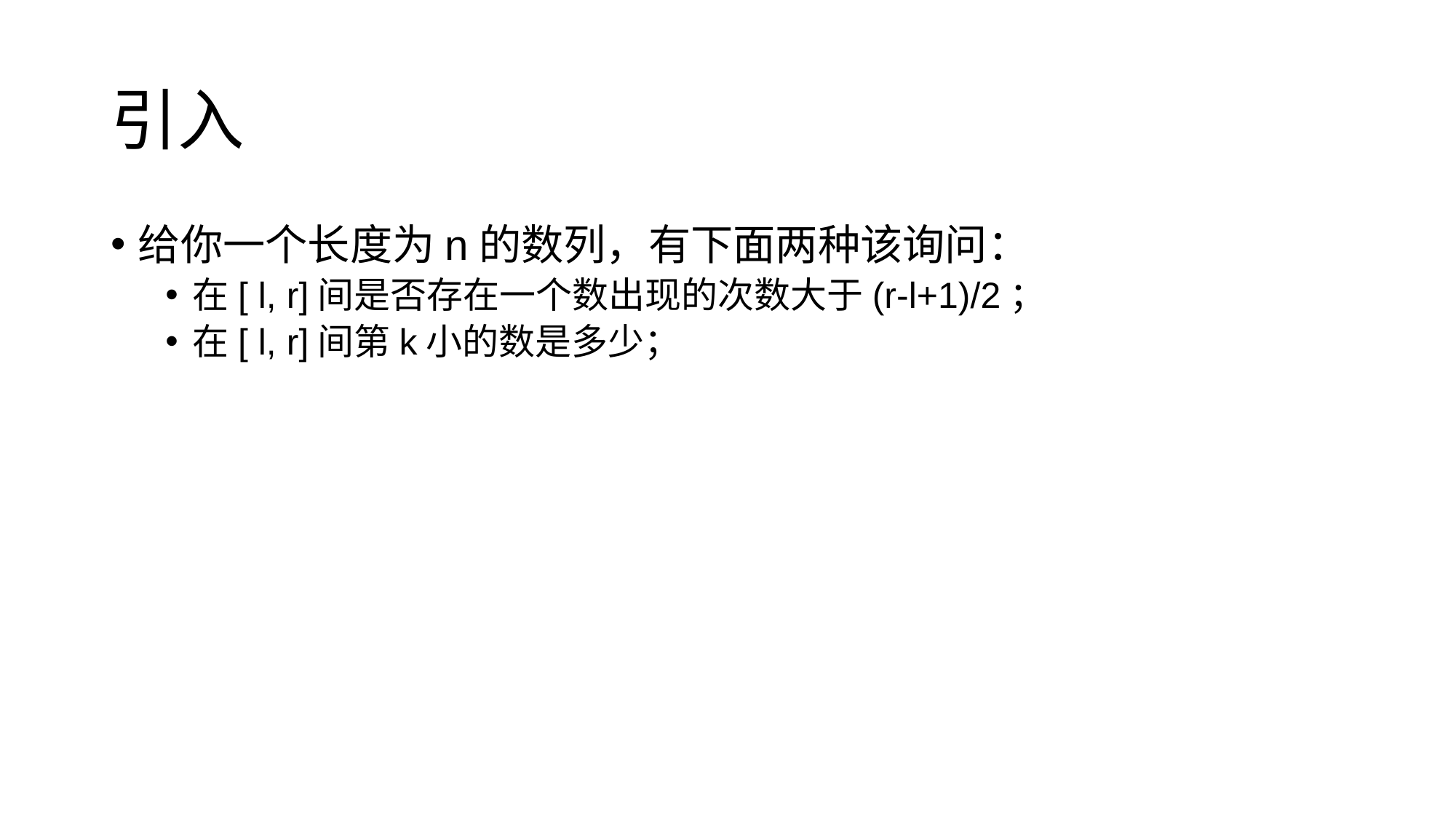

# 引入
给你一个长度为n的数列，有下面两种该询问：
在[ l, r]间是否存在一个数出现的次数大于(r-l+1)/2；
在[ l, r]间第k小的数是多少；